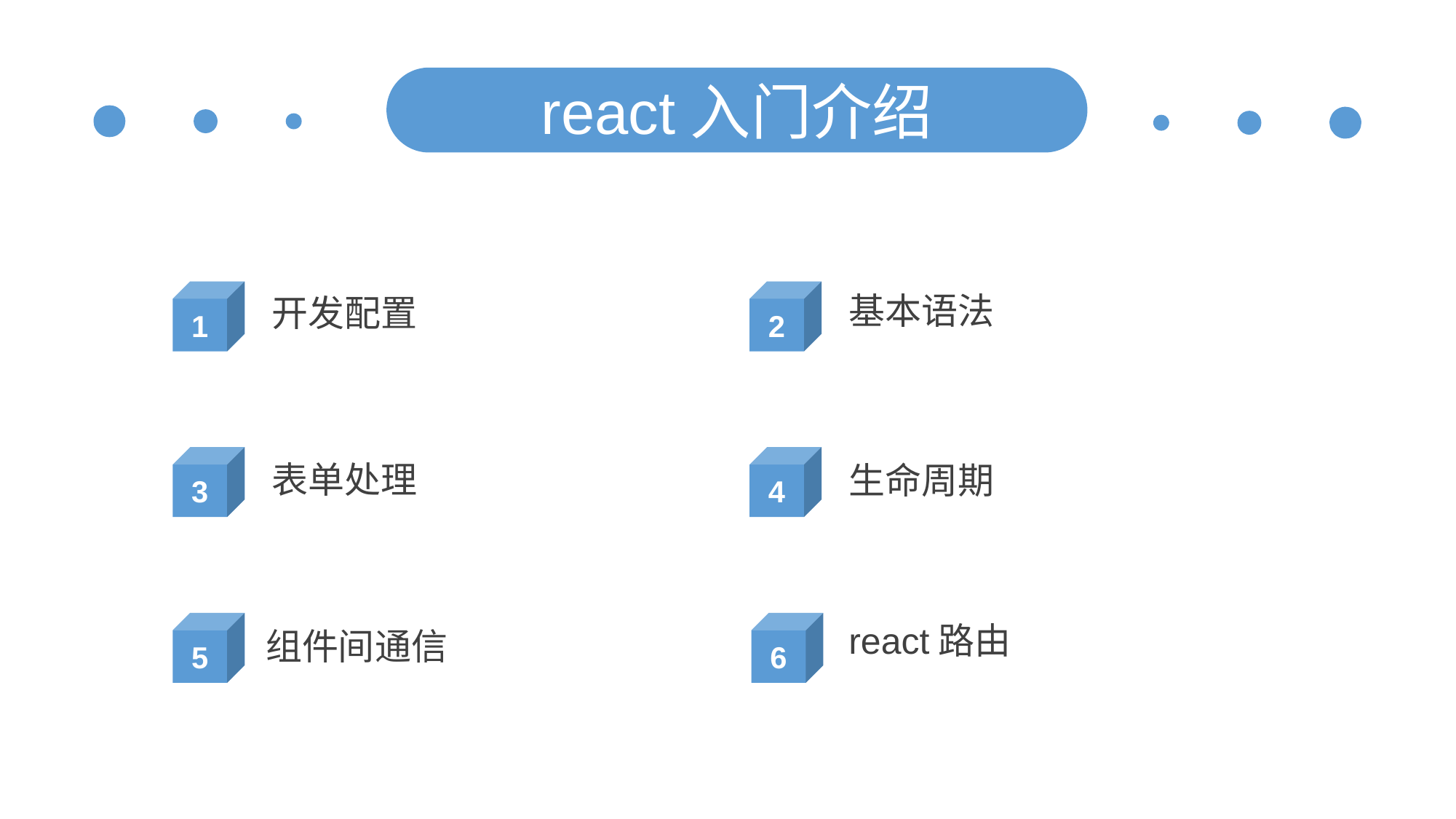

react入门介绍

基本语法
开发配置

1

2
表单处理
生命周期

3

4
组件间通信

5

6
react路由